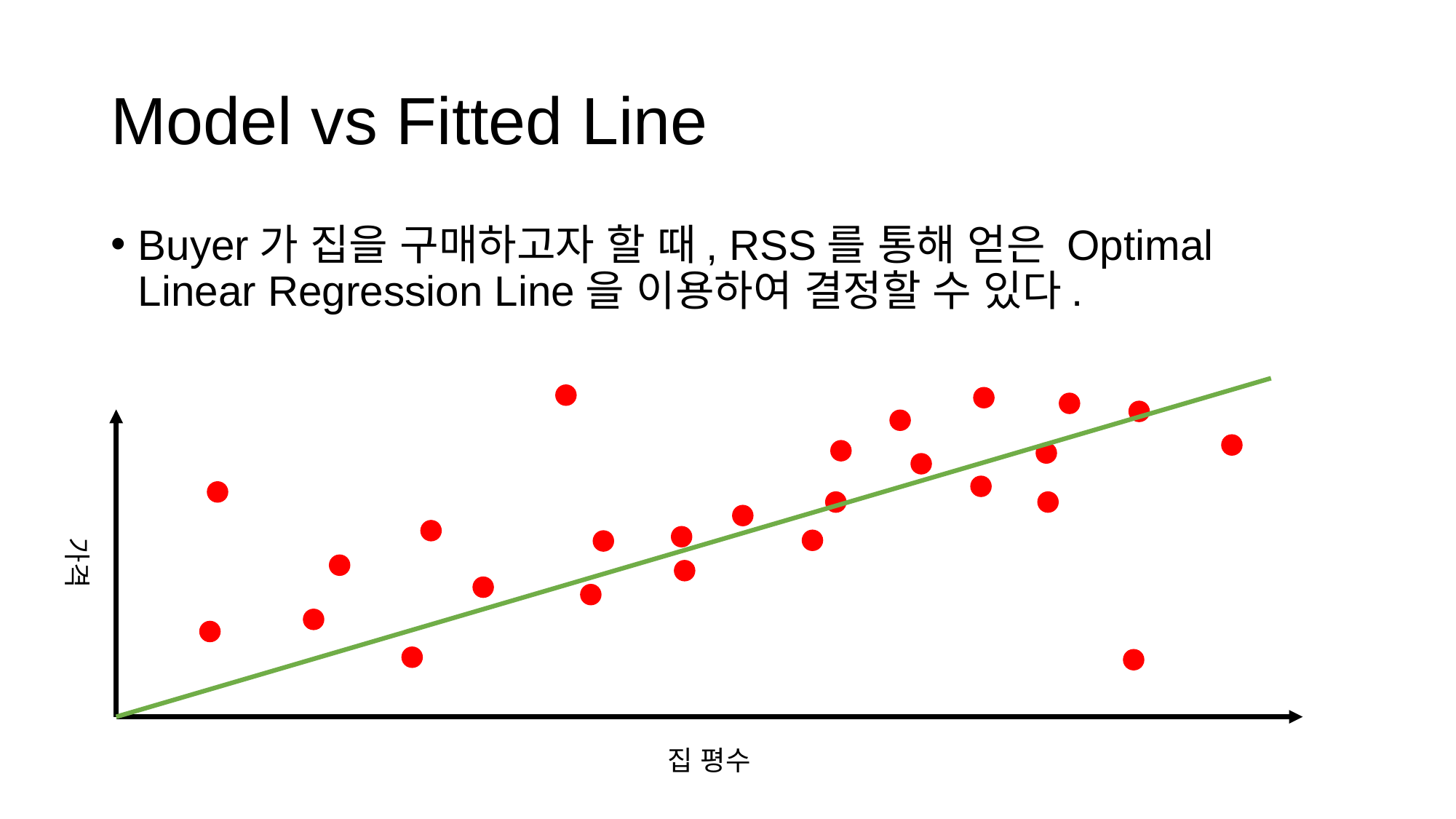

# Model vs Fitted Line
Buyer가 집을 구매하고자 할 때, RSS를 통해 얻은 Optimal Linear Regression Line을 이용하여 결정할 수 있다.

가격

집 평수